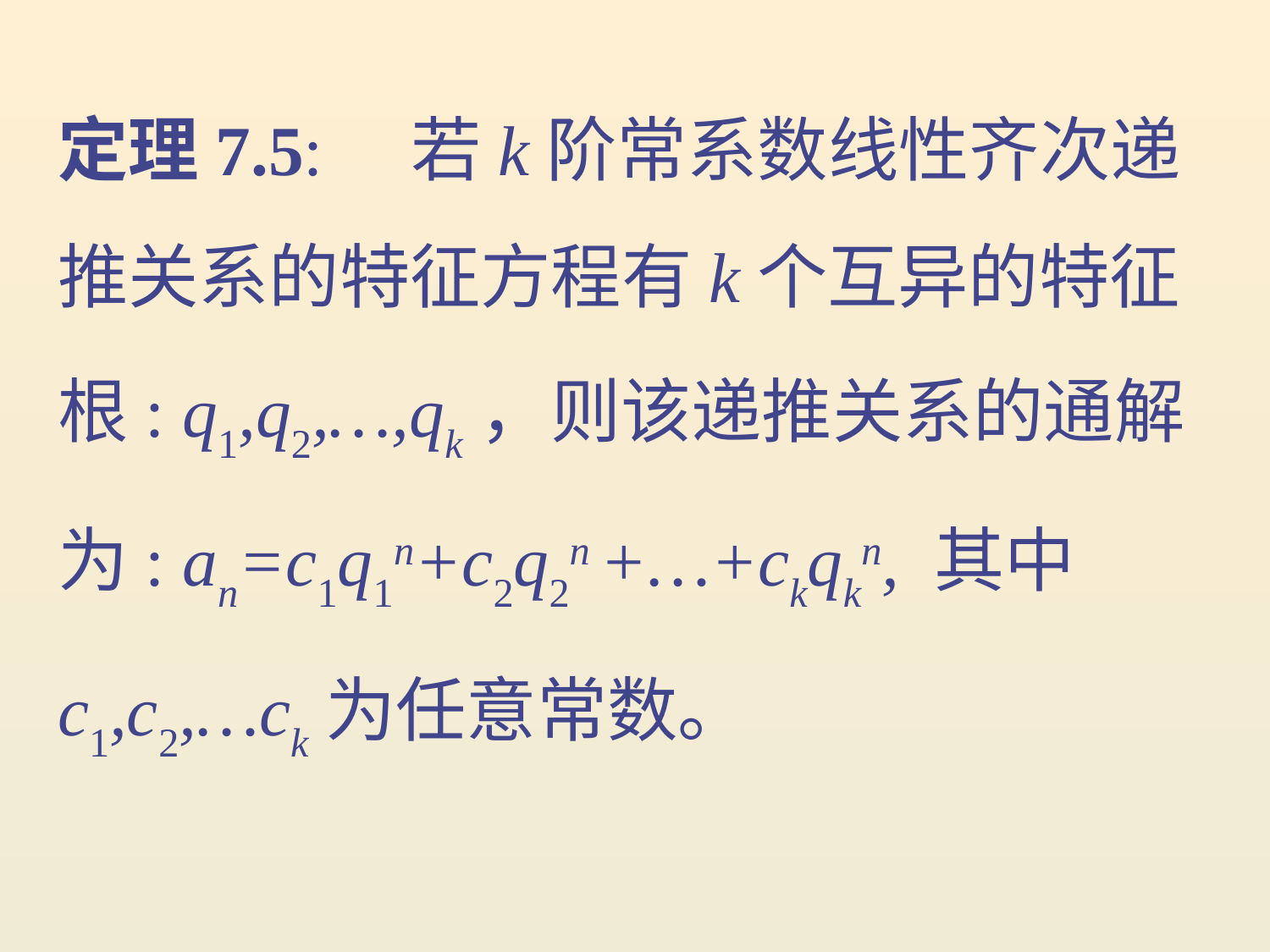

定理7.5:　若k阶常系数线性齐次递推关系的特征方程有k个互异的特征根: q1,q2,…,qk，则该递推关系的通解为: an=c1q1n+c2q2n +…+ckqkn, 其中c1,c2,…ck为任意常数。